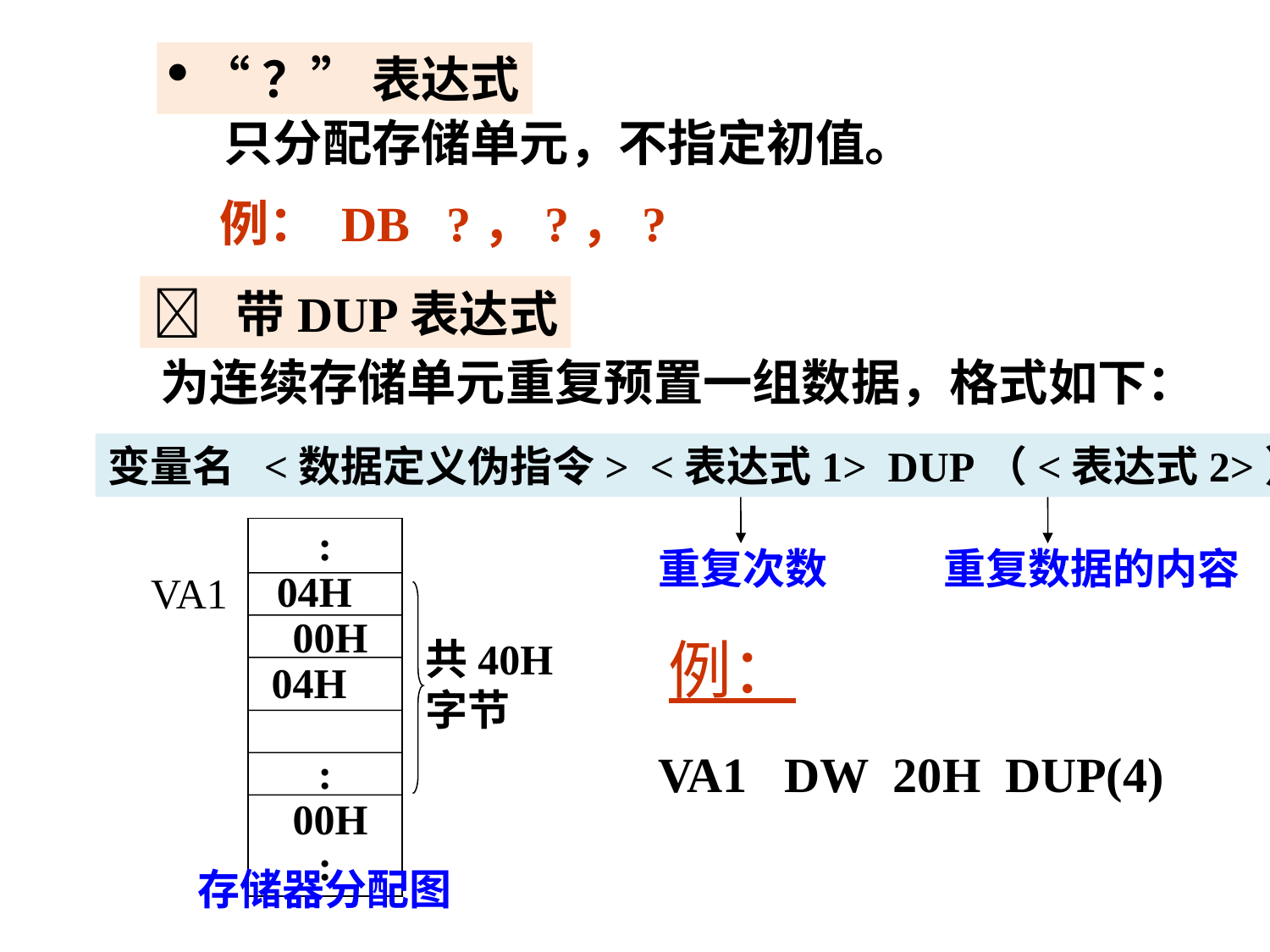

“？” 表达式
只分配存储单元，不指定初值。
例： DB   ?，?，?
•  带DUP表达式
为连续存储单元重复预置一组数据，格式如下：
变量名  <数据定义伪指令>  <表达式1>  DUP（<表达式2>）

重复次数

重复数据的内容
:
 04H
 00H
 04H
:
 00H
:
VA1

例：
共40H
字节

VA1   DW  20H  DUP(4)

存储器分配图
18